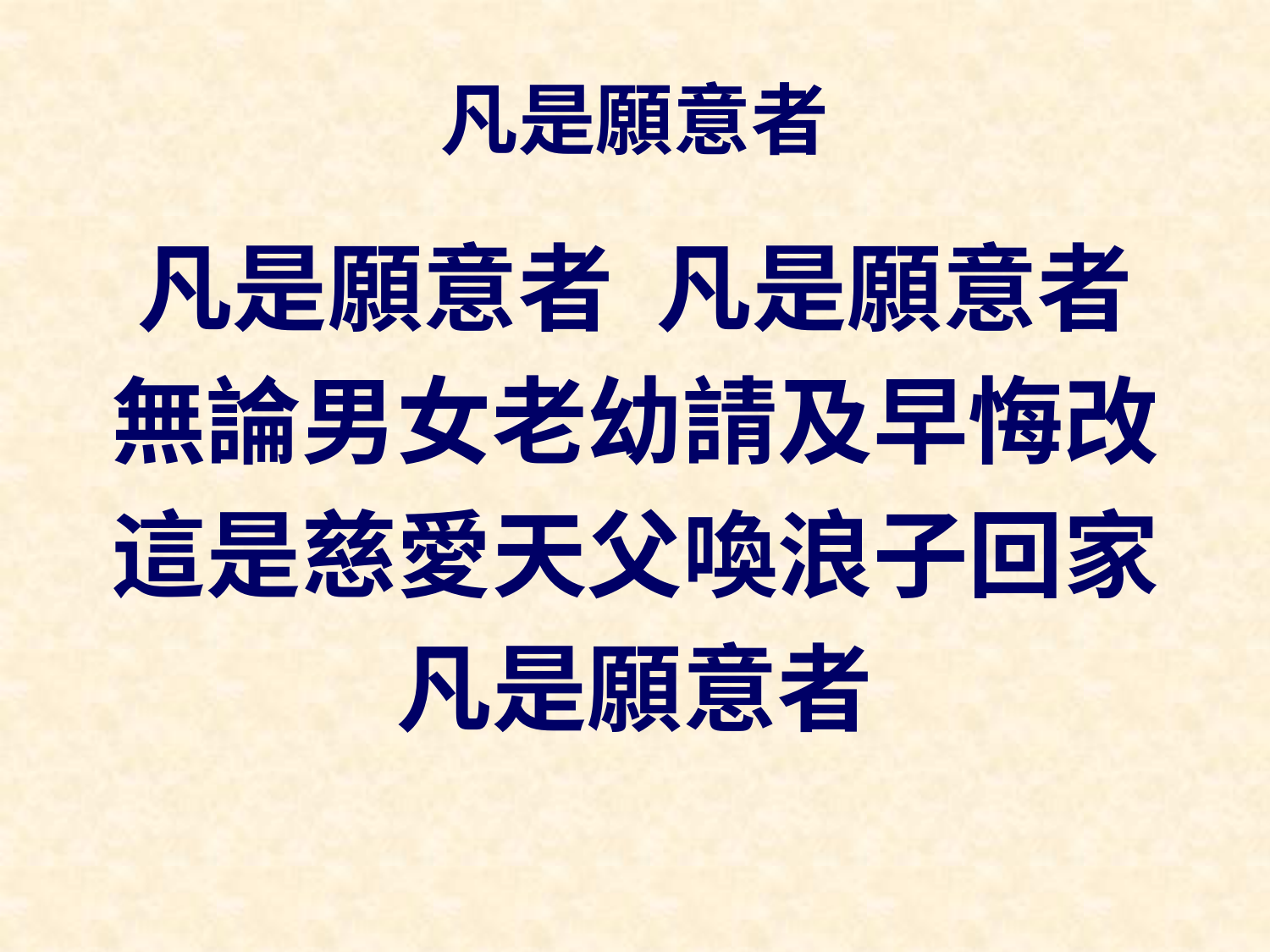

# 凡是願意者
凡是願意者  凡是願意者
無論男女老幼請及早悔改
這是慈愛天父喚浪子回家
凡是願意者